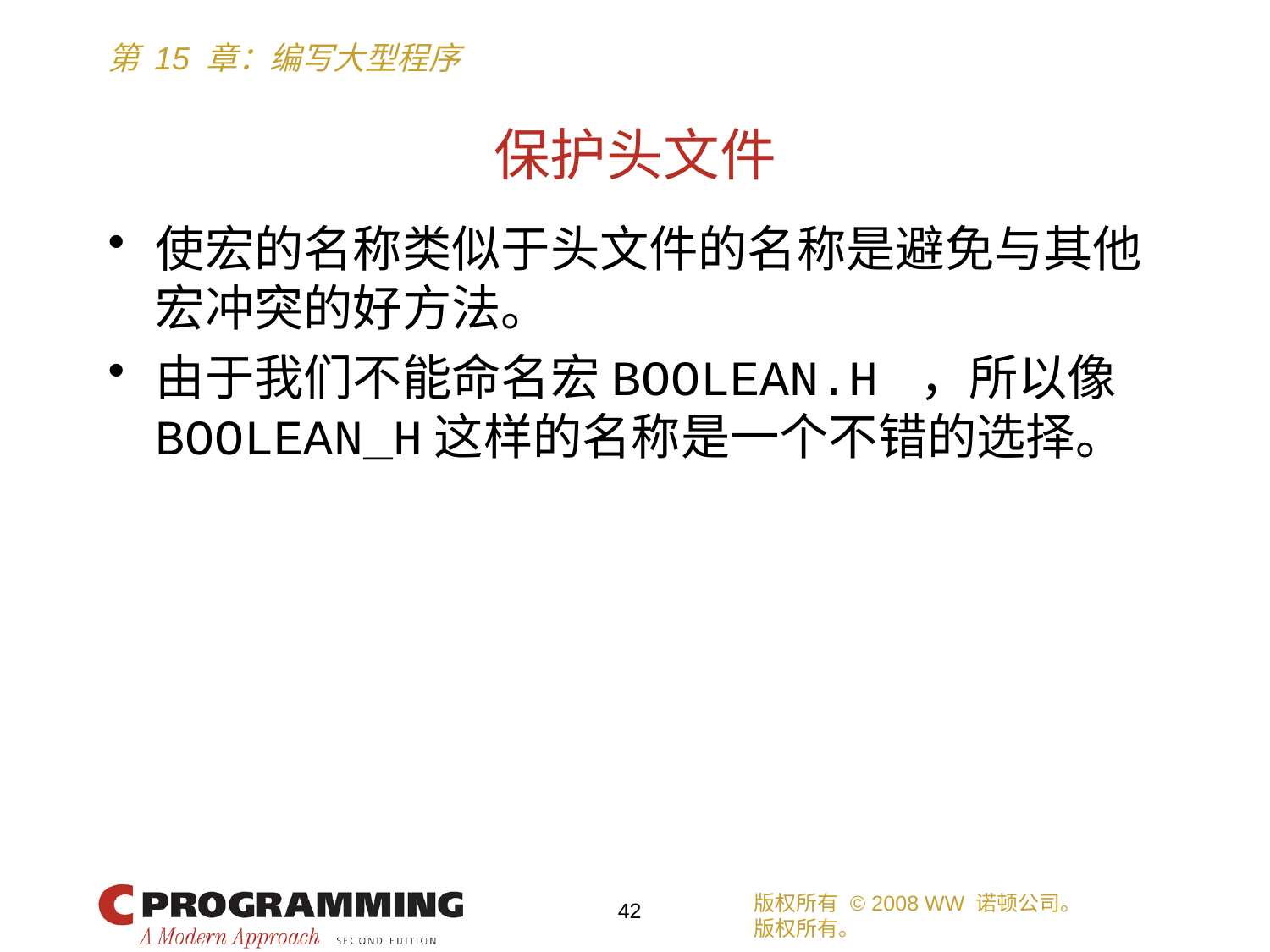

# 保护头文件
使宏的名称类似于头文件的名称是避免与其他宏冲突的好方法。
由于我们不能命名宏BOOLEAN.H ，所以像BOOLEAN_H这样的名称是一个不错的选择。
版权所有 © 2008 WW 诺顿公司。
版权所有。
42